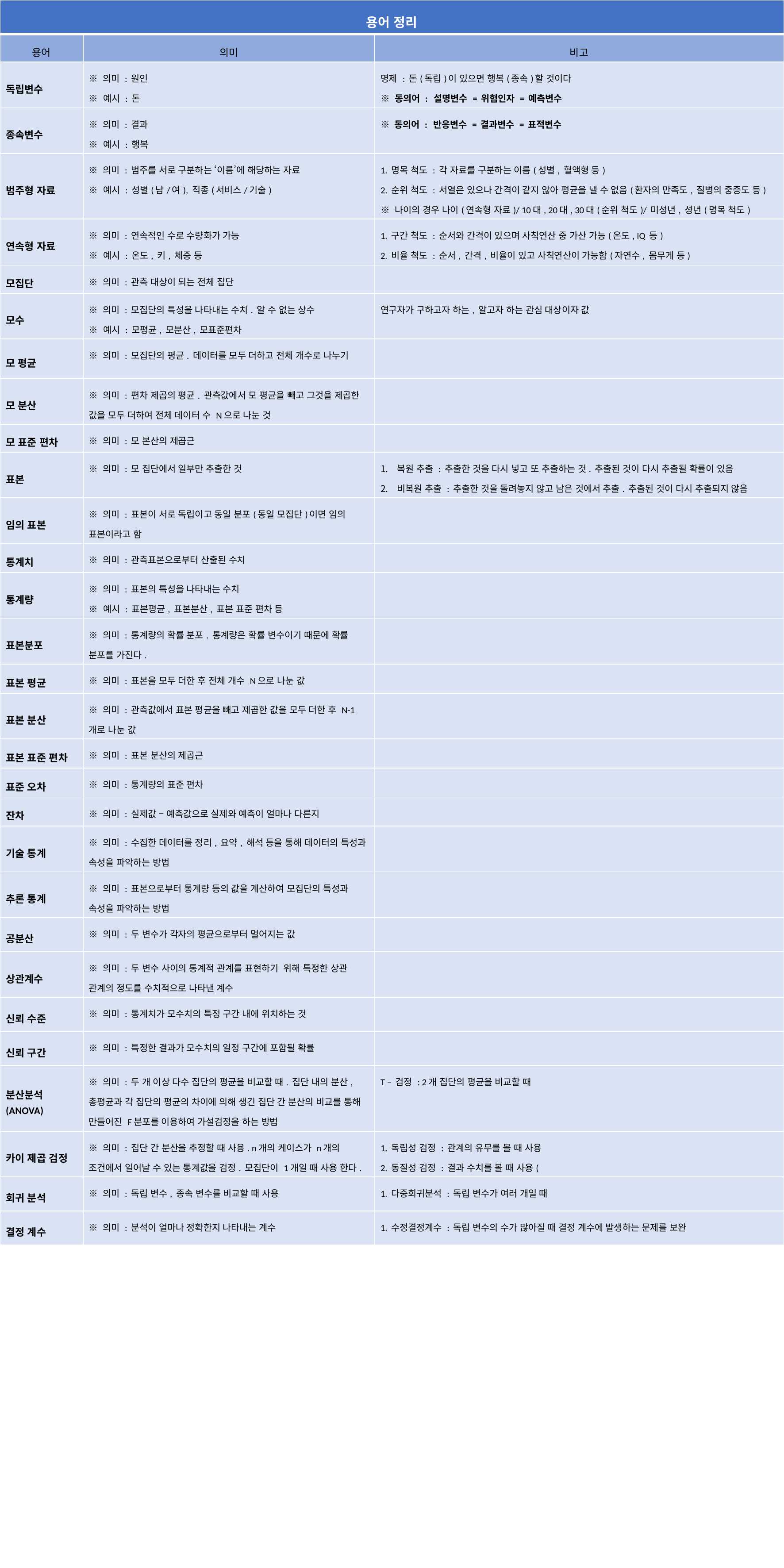

| 용어 정리 |  |  |
| --- | --- | --- |
| 용어 | 의미 | 비고 |
| 독립변수 | ※ 의미 : 원인 ※ 예시 : 돈 | 명제 : 돈(독립)이 있으면 행복(종속)할 것이다 ※ 동의어 : 설명변수 = 위험인자 = 예측변수 |
| 종속변수 | ※ 의미 : 결과 ※ 예시 : 행복 | ※ 동의어 : 반응변수 = 결과변수 = 표적변수 |
| 범주형 자료 | ※ 의미 : 범주를 서로 구분하는 ‘이름’에 해당하는 자료 ※ 예시 : 성별(남/여), 직종(서비스/기술) | 1. 명목 척도 : 각 자료를 구분하는 이름(성별, 혈액형 등) 2. 순위 척도 : 서열은 있으나 간격이 같지 않아 평균을 낼 수 없음(환자의 만족도, 질병의 중증도 등) ※ 나이의 경우 나이(연속형 자료)/ 10대, 20대, 30대(순위 척도)/ 미성년, 성년(명목 척도) |
| 연속형 자료 | ※ 의미 : 연속적인 수로 수량화가 가능 ※ 예시 : 온도, 키, 체중 등 | 1. 구간 척도 : 순서와 간격이 있으며 사칙연산 중 가산 가능(온도, IQ 등) 2. 비율 척도 : 순서, 간격, 비율이 있고 사칙연산이 가능함(자연수, 몸무게 등) |
| 모집단 | ※ 의미 : 관측 대상이 되는 전체 집단 |  |
| 모수 | ※ 의미 : 모집단의 특성을 나타내는 수치. 알 수 없는 상수 ※ 예시 : 모평균, 모분산, 모표준편차 | 연구자가 구하고자 하는, 알고자 하는 관심 대상이자 값 |
| 모 평균 | ※ 의미 : 모집단의 평균. 데이터를 모두 더하고 전체 개수로 나누기 |  |
| 모 분산 | ※ 의미 : 편차 제곱의 평균. 관측값에서 모 평균을 빼고 그것을 제곱한 값을 모두 더하여 전체 데이터 수 N으로 나눈 것 |  |
| 모 표준 편차 | ※ 의미 : 모 본산의 제곱근 |  |
| 표본 | ※ 의미 : 모 집단에서 일부만 추출한 것 | 복원 추출 : 추출한 것을 다시 넣고 또 추출하는 것. 추출된 것이 다시 추출될 확률이 있음 비복원 추출 : 추출한 것을 돌려놓지 않고 남은 것에서 추출. 추출된 것이 다시 추출되지 않음 |
| 임의 표본 | ※ 의미 : 표본이 서로 독립이고 동일 분포(동일 모집단)이면 임의 표본이라고 함 |  |
| 통계치 | ※ 의미 : 관측표본으로부터 산출된 수치 |  |
| 통계량 | ※ 의미 : 표본의 특성을 나타내는 수치 ※ 예시 : 표본평균, 표본분산, 표본 표준 편차 등 |  |
| 표본분포 | ※ 의미 : 통계량의 확률 분포. 통계량은 확률 변수이기 때문에 확률 분포를 가진다. |  |
| 표본 평균 | ※ 의미 : 표본을 모두 더한 후 전체 개수 N으로 나눈 값 |  |
| 표본 분산 | ※ 의미 : 관측값에서 표본 평균을 빼고 제곱한 값을 모두 더한 후 N-1개로 나눈 값 |  |
| 표본 표준 편차 | ※ 의미 : 표본 분산의 제곱근 |  |
| 표준 오차 | ※ 의미 : 통계량의 표준 편차 |  |
| 잔차 | ※ 의미 : 실제값 – 예측값으로 실제와 예측이 얼마나 다른지 |  |
| 기술 통계 | ※ 의미 : 수집한 데이터를 정리, 요약, 해석 등을 통해 데이터의 특성과 속성을 파악하는 방법 |  |
| 추론 통계 | ※ 의미 : 표본으로부터 통계량 등의 값을 계산하여 모집단의 특성과 속성을 파악하는 방법 |  |
| 공분산 | ※ 의미 : 두 변수가 각자의 평균으로부터 멀어지는 값 |  |
| 상관계수 | ※ 의미 : 두 변수 사이의 통계적 관계를 표현하기 위해 특정한 상관 관계의 정도를 수치적으로 나타낸 계수 |  |
| 신뢰 수준 | ※ 의미 : 통계치가 모수치의 특정 구간 내에 위치하는 것 |  |
| 신뢰 구간 | ※ 의미 : 특정한 결과가 모수치의 일정 구간에 포함될 확률 |  |
| 분산분석(ANOVA) | ※ 의미 : 두 개 이상 다수 집단의 평균을 비교할 때. 집단 내의 분산, 총평균과 각 집단의 평균의 차이에 의해 생긴 집단 간 분산의 비교를 통해 만들어진 F분포를 이용하여 가설검정을 하는 방법 | T – 검정 : 2개 집단의 평균을 비교할 때 |
| 카이 제곱 검정 | ※ 의미 : 집단 간 분산을 추정할 때 사용. n개의 케이스가 n개의 조건에서 일어날 수 있는 통계값을 검정. 모집단이 1개일 때 사용 한다. | 1. 독립성 검정 : 관계의 유무를 볼 때 사용 2. 동질성 검정 : 결과 수치를 볼 때 사용( |
| 회귀 분석 | ※ 의미 : 독립 변수, 종속 변수를 비교할 때 사용 | 1. 다중회귀분석 : 독립 변수가 여러 개일 때 |
| 결정 계수 | ※ 의미 : 분석이 얼마나 정확한지 나타내는 계수 | 1. 수정결정계수 : 독립 변수의 수가 많아질 때 결정 계수에 발생하는 문제를 보완 |